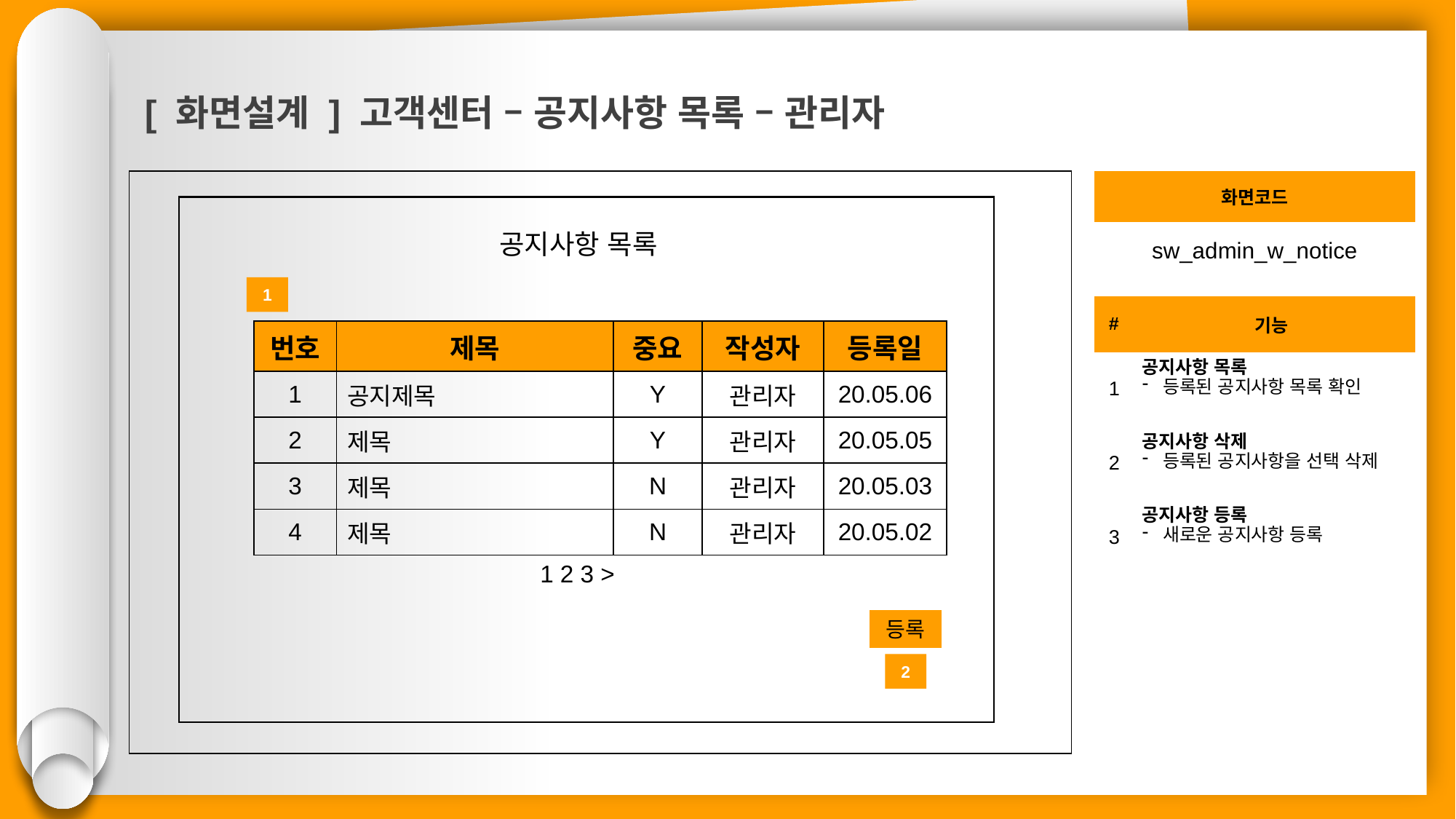

[ 화면설계 ] 고객센터 – 공지사항 목록 – 관리자

| 화면코드 |
| --- |
| sw\_admin\_w\_notice |

공지사항 목록

1
| # | 기능 |
| --- | --- |
| 1 | 공지사항 목록 등록된 공지사항 목록 확인 |
| 2 | 공지사항 삭제 등록된 공지사항을 선택 삭제 |
| 3 | 공지사항 등록 새로운 공지사항 등록 |
| 번호 | 제목 | 중요 | 작성자 | 등록일 |
| --- | --- | --- | --- | --- |
| 1 | 공지제목 | Y | 관리자 | 20.05.06 |
| 2 | 제목 | Y | 관리자 | 20.05.05 |
| 3 | 제목 | N | 관리자 | 20.05.03 |
| 4 | 제목 | N | 관리자 | 20.05.02 |
1 2 3 >
등록
2